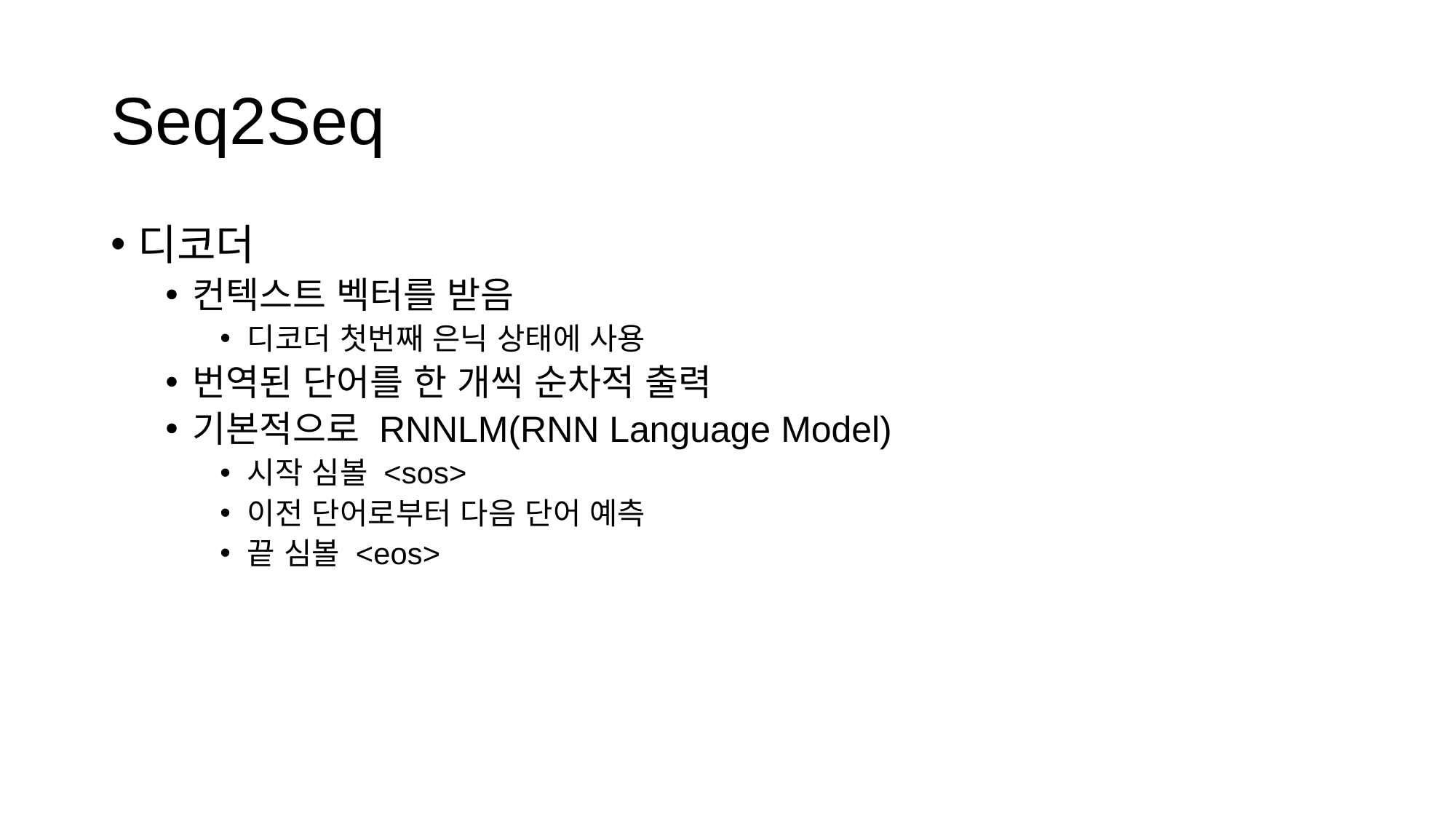

# Seq2Seq
디코더
컨텍스트 벡터를 받음
디코더 첫번째 은닉 상태에 사용
번역된 단어를 한 개씩 순차적 출력
기본적으로 RNNLM(RNN Language Model)
시작 심볼 <sos>
이전 단어로부터 다음 단어 예측
끝 심볼 <eos>